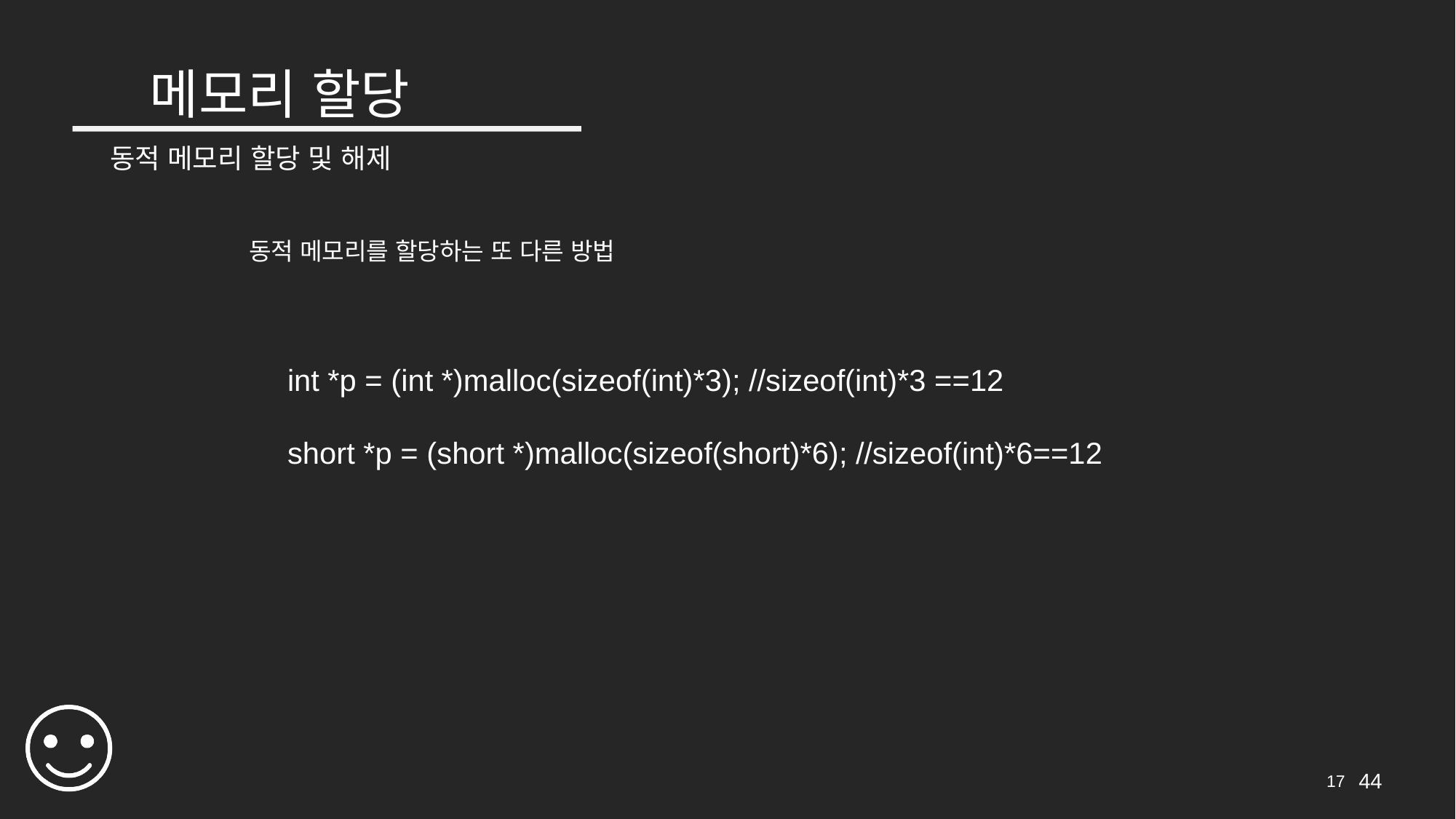

# 메모리 할당

동적 메모리 할당 및 해제
동적 메모리를 할당하는 또 다른 방법
int *p = (int *)malloc(sizeof(int)*3); //sizeof(int)*3 ==12

short *p = (short *)malloc(sizeof(short)*6); //sizeof(int)*6==12
17